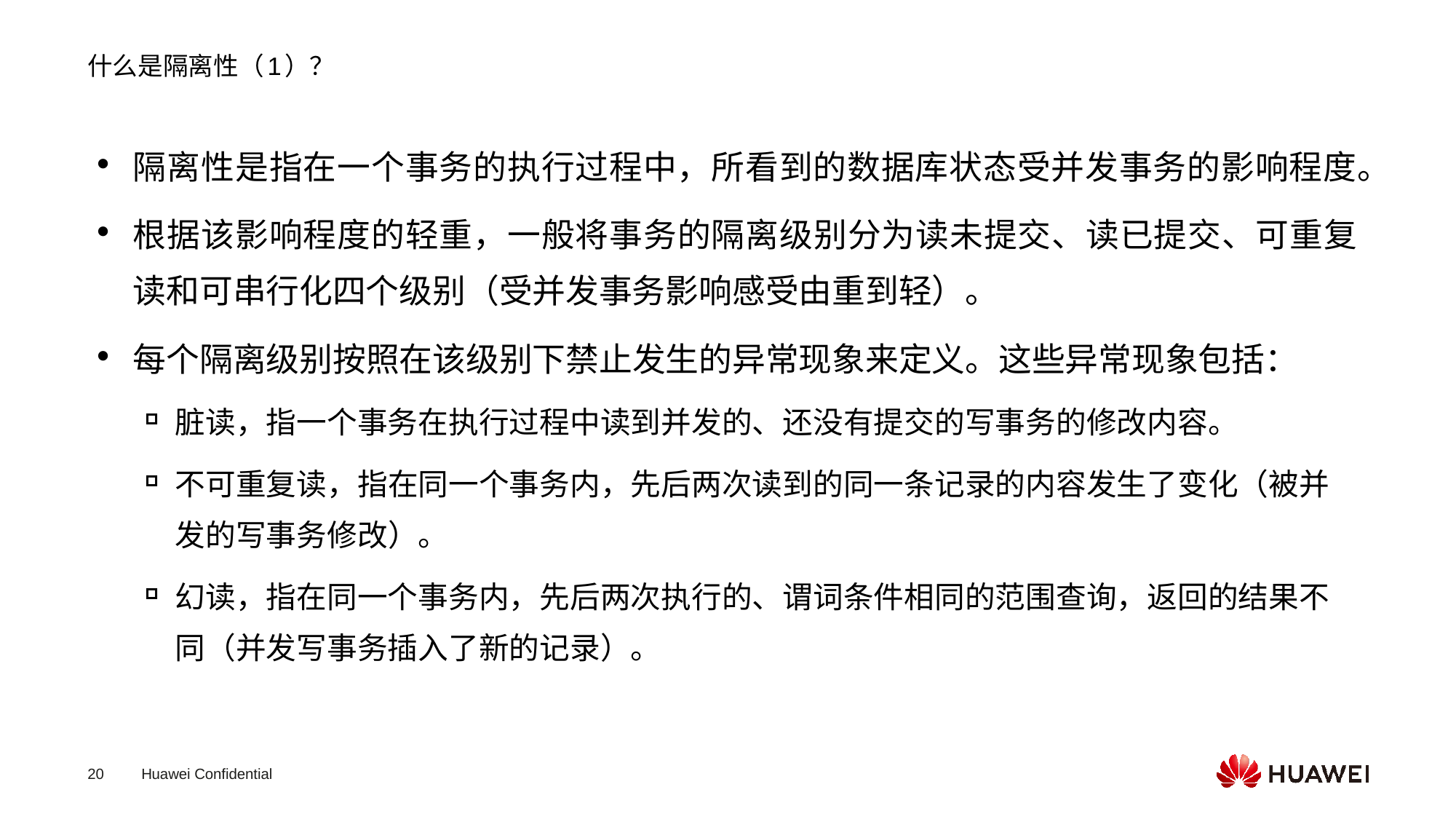

# 什么是隔离性（1）？
隔离性是指在一个事务的执行过程中，所看到的数据库状态受并发事务的影响程度。
根据该影响程度的轻重，一般将事务的隔离级别分为读未提交、读已提交、可重复读和可串行化四个级别（受并发事务影响感受由重到轻）。
每个隔离级别按照在该级别下禁止发生的异常现象来定义。这些异常现象包括：
脏读，指一个事务在执行过程中读到并发的、还没有提交的写事务的修改内容。
不可重复读，指在同一个事务内，先后两次读到的同一条记录的内容发生了变化（被并发的写事务修改）。
幻读，指在同一个事务内，先后两次执行的、谓词条件相同的范围查询，返回的结果不同（并发写事务插入了新的记录）。